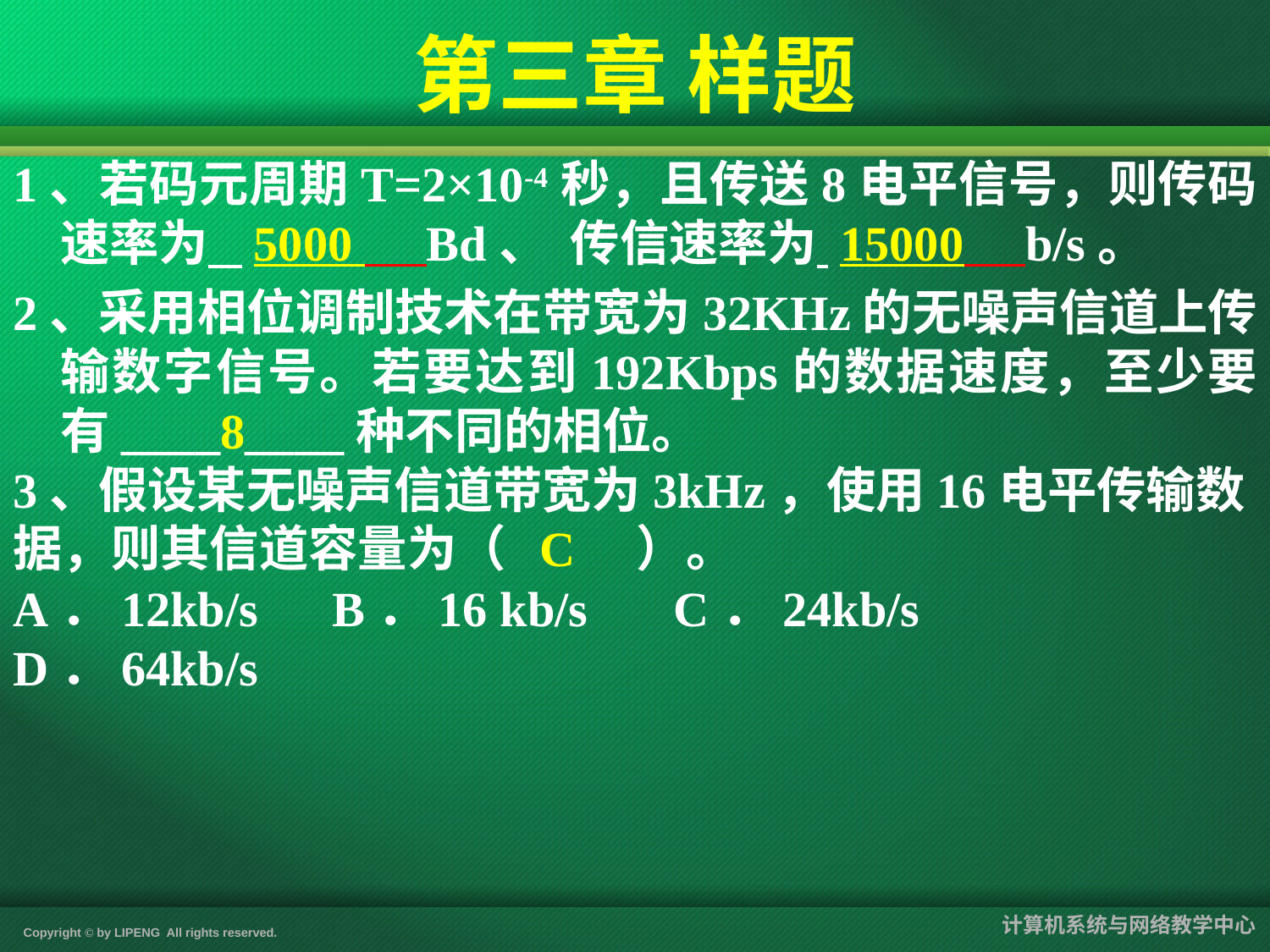

第三章 样题
1、若码元周期T=2×10-4秒，且传送8电平信号，则传码速率为   5000      Bd、  传信速率为 15000     b/s。
2、采用相位调制技术在带宽为32KHz的无噪声信道上传输数字信号。若要达到192Kbps的数据速度，至少要有____8____种不同的相位。
3、假设某无噪声信道带宽为3kHz，使用16电平传输数据，则其信道容量为（  C    ）。
A．12kb/s      B．16 kb/s       C．24kb/s        D．64kb/s